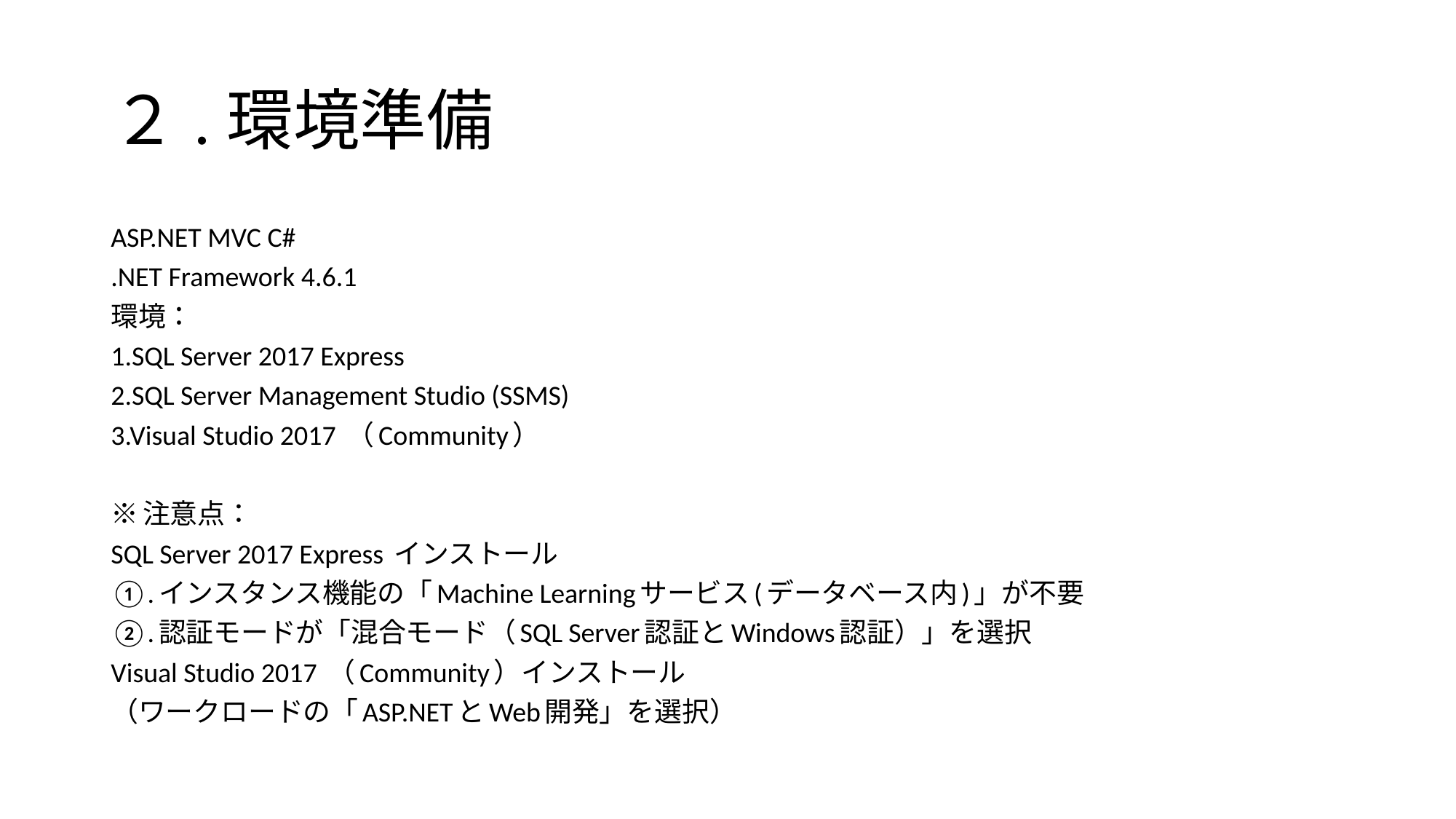

# ２.環境準備
ASP.NET MVC C#
.NET Framework 4.6.1
環境：
1.SQL Server 2017 Express
2.SQL Server Management Studio (SSMS)
3.Visual Studio 2017 （Community）

※注意点：
SQL Server 2017 Express インストール
①.インスタンス機能の「Machine Learningサービス(データベース内)」が不要
②.認証モードが「混合モード（SQL Server認証とWindows認証）」を選択
Visual Studio 2017 （Community）インストール
（ワークロードの「ASP.NETとWeb開発」を選択）